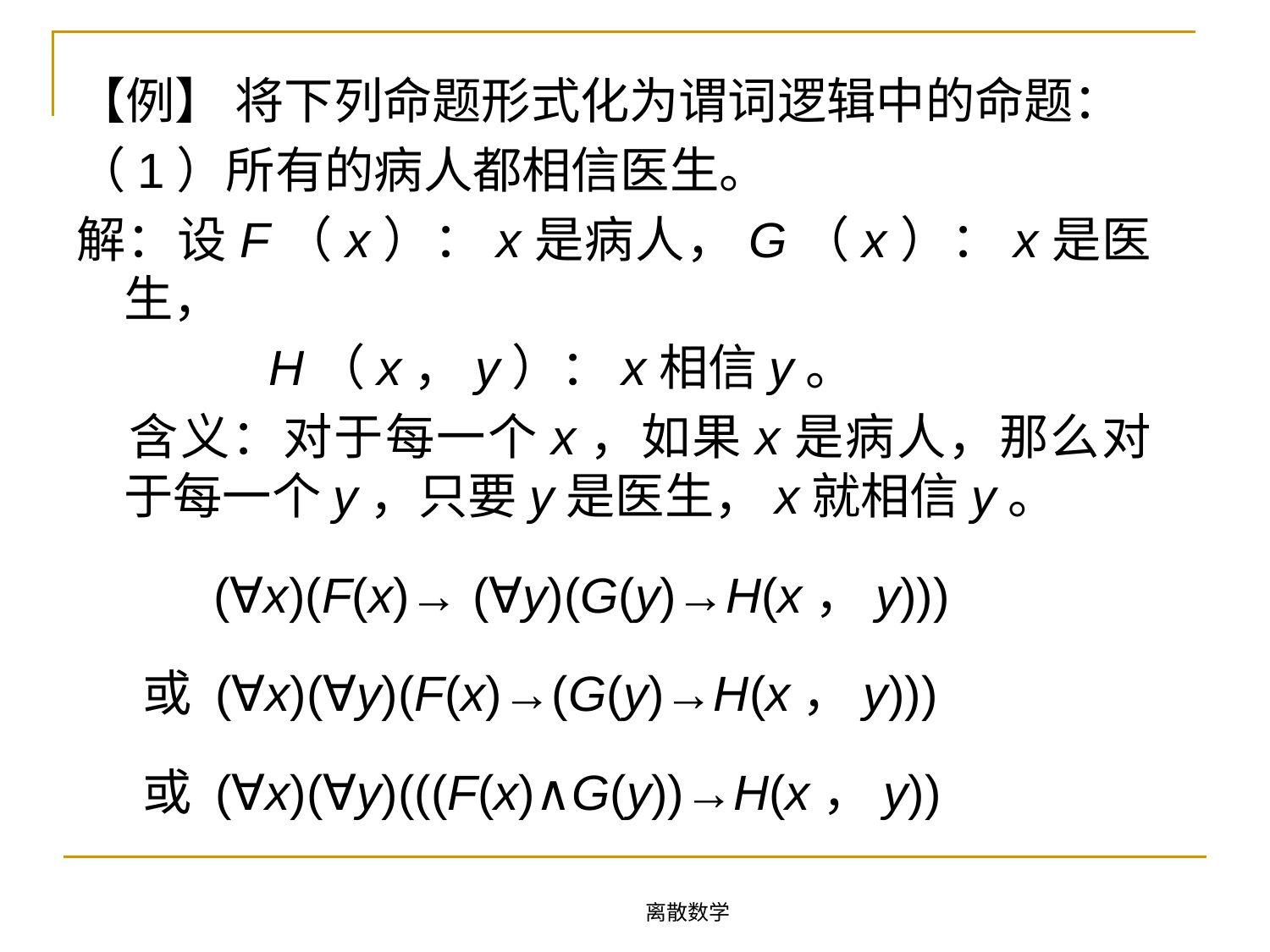

【例】 将下列命题形式化为谓词逻辑中的命题：
（1）所有的病人都相信医生。
解：设F（x）：x是病人，G（x）：x是医生，
              H（x，y）：x相信y。
   含义：对于每一个x，如果x是病人，那么对于每一个y，只要y是医生，x就相信y。
          (∀x)(F(x)→ (∀y)(G(y)→H(x，y)))
     或 (∀x)(∀y)(F(x)→(G(y)→H(x，y)))
     或 (∀x)(∀y)(((F(x)∧G(y))→H(x，y))

离散数学
21